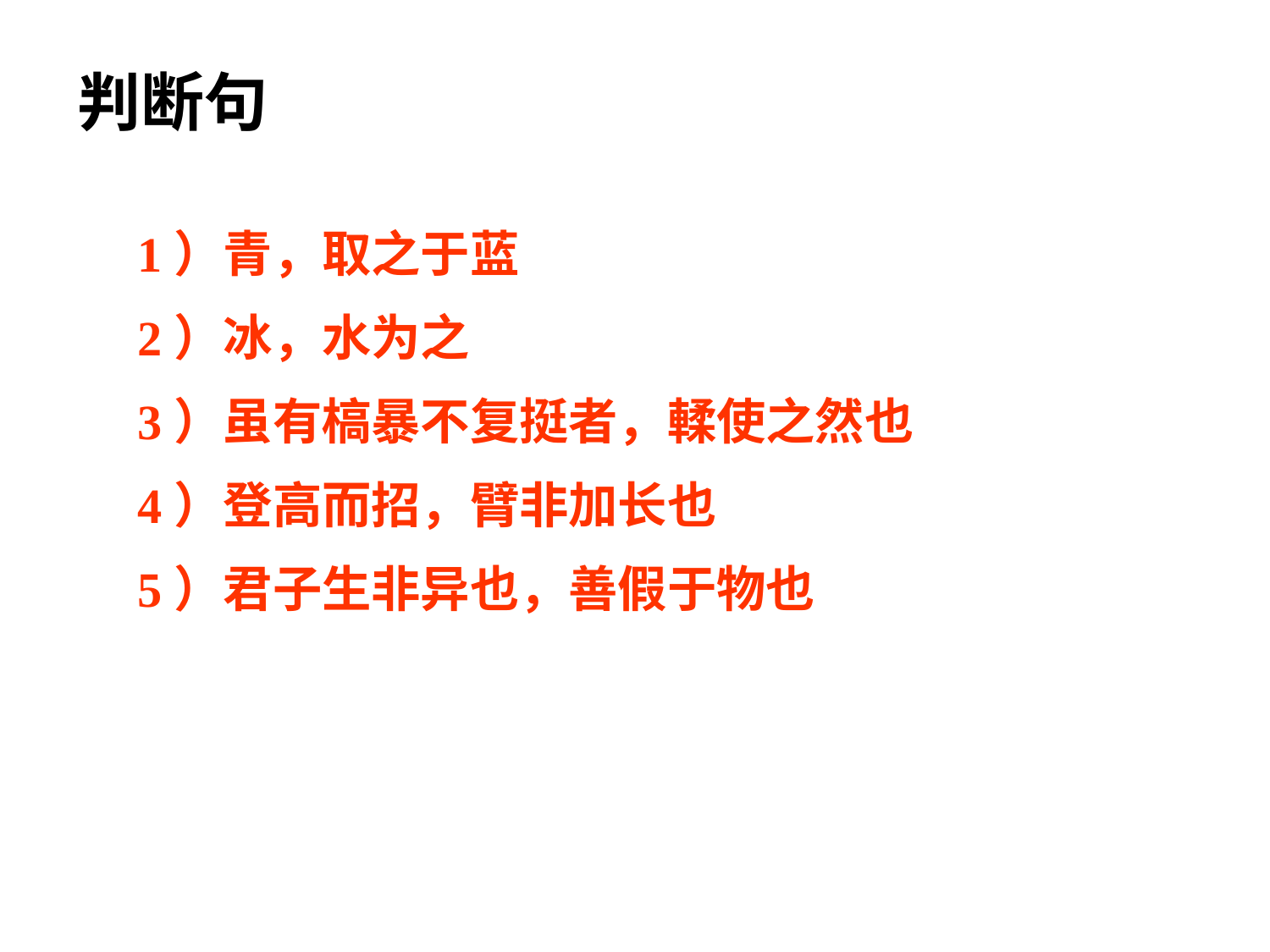

判断句
1）青，取之于蓝
2）冰，水为之
3）虽有槁暴不复挺者，輮使之然也
4）登高而招，臂非加长也
5）君子生非异也，善假于物也